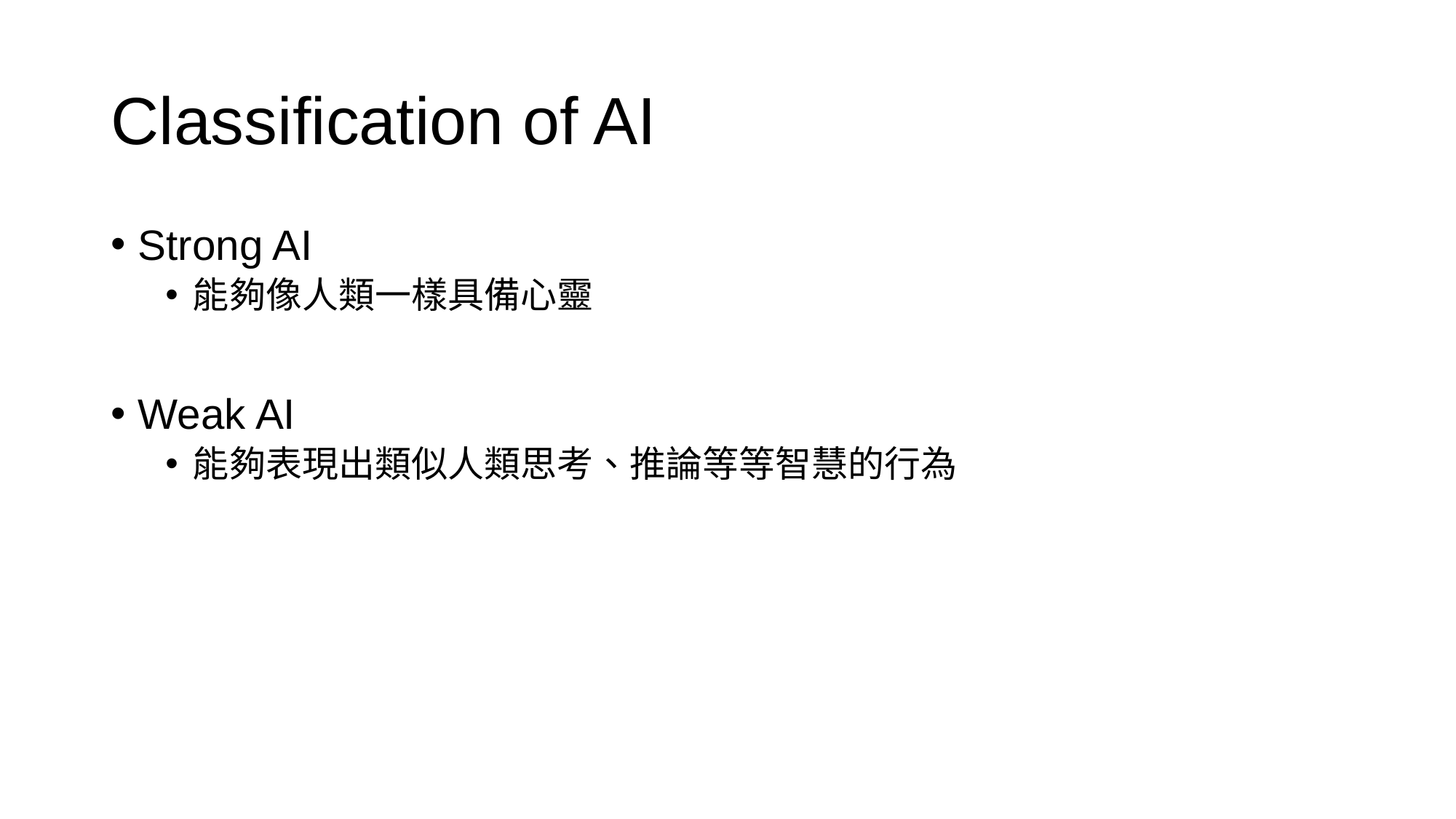

# Classification of AI
Strong AI
能夠像人類一樣具備心靈

Weak AI
能夠表現出類似人類思考、推論等等智慧的行為